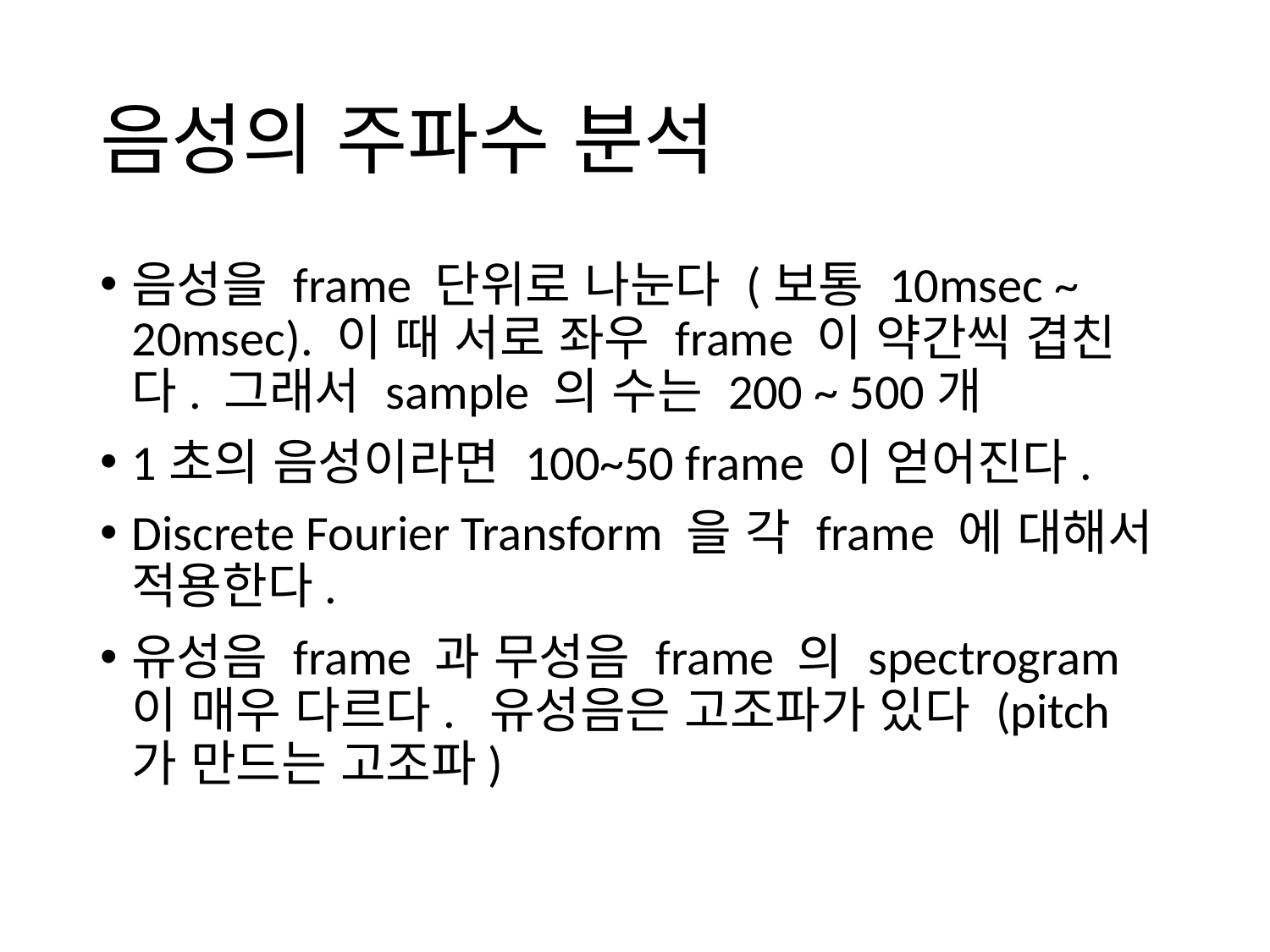

# 음성의 주파수 분석
음성을 frame 단위로 나눈다 (보통 10msec ~ 20msec). 이 때 서로 좌우 frame 이 약간씩 겹친다. 그래서 sample 의 수는 200 ~ 500개
1초의 음성이라면 100~50 frame 이 얻어진다.
Discrete Fourier Transform 을 각 frame 에 대해서 적용한다.
유성음 frame 과 무성음 frame 의 spectrogram 이 매우 다르다.  유성음은 고조파가 있다 (pitch 가 만드는 고조파)